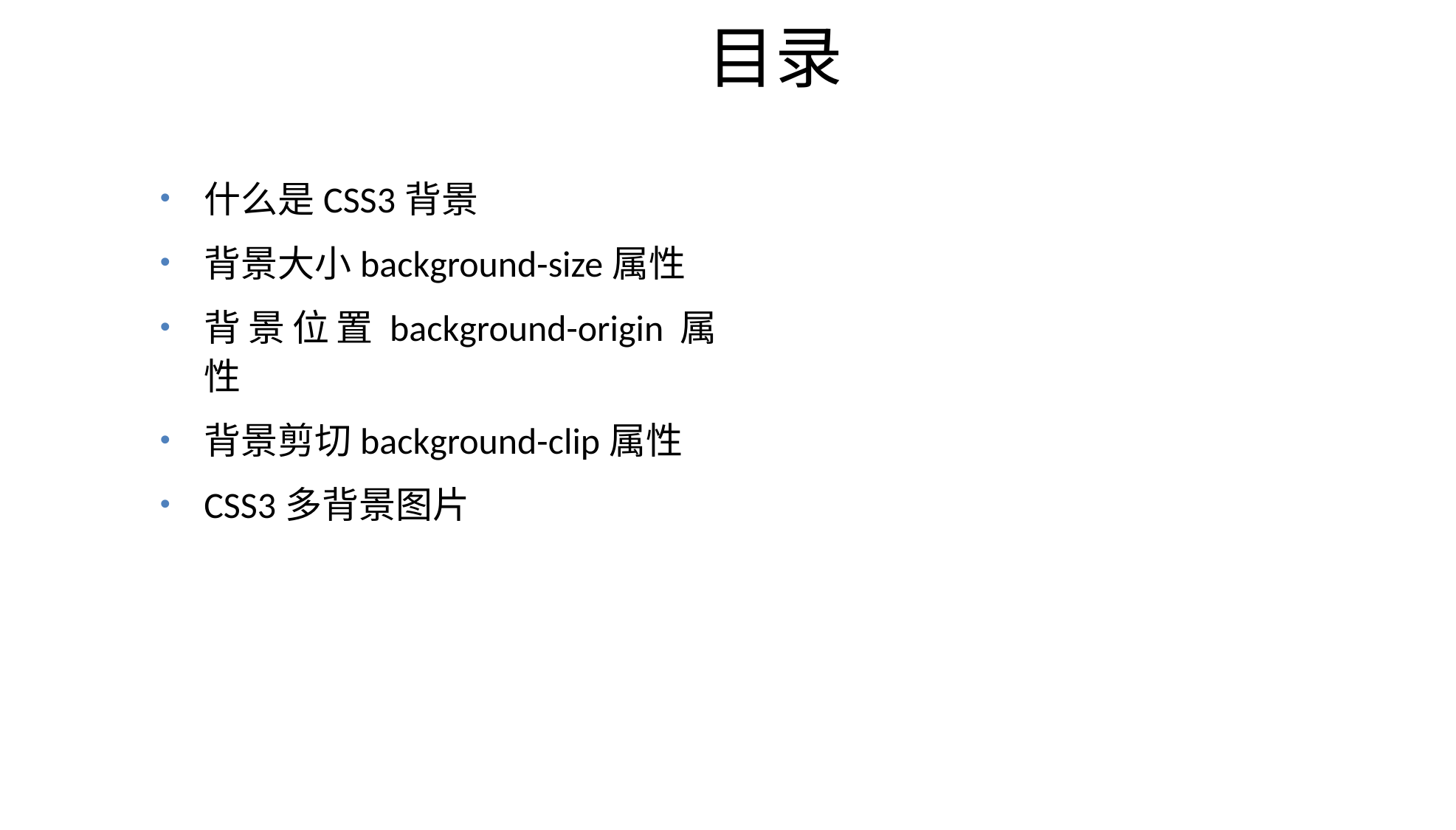

# 目录

什么是CSS3背景
背景大小background-size属性
背景位置background-origin属性
背景剪切background-clip属性
CSS3多背景图片